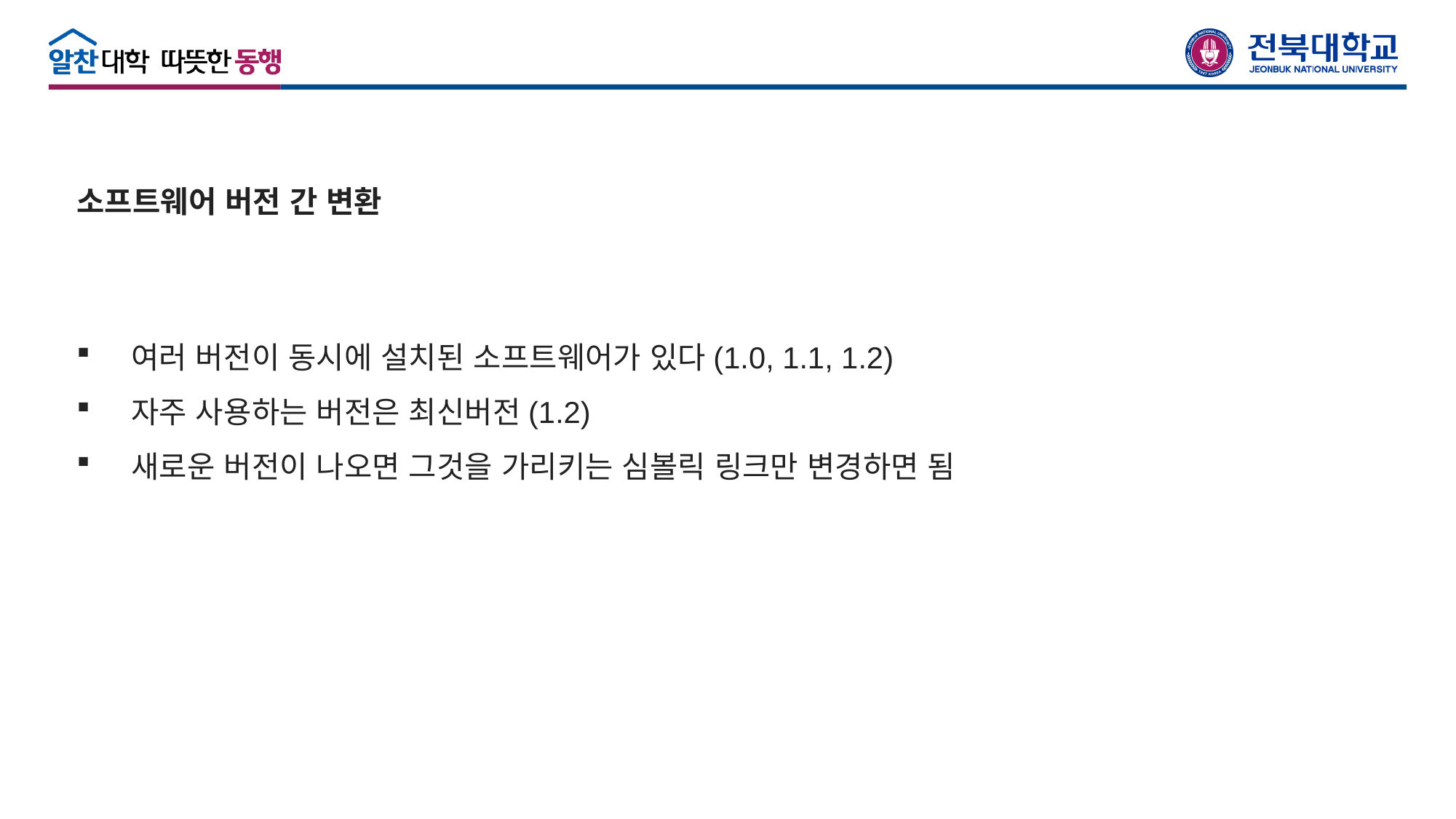

소프트웨어 버전 간 변환
여러 버전이 동시에 설치된 소프트웨어가 있다(1.0, 1.1, 1.2)
자주 사용하는 버전은 최신버전(1.2)
새로운 버전이 나오면 그것을 가리키는 심볼릭 링크만 변경하면 됨